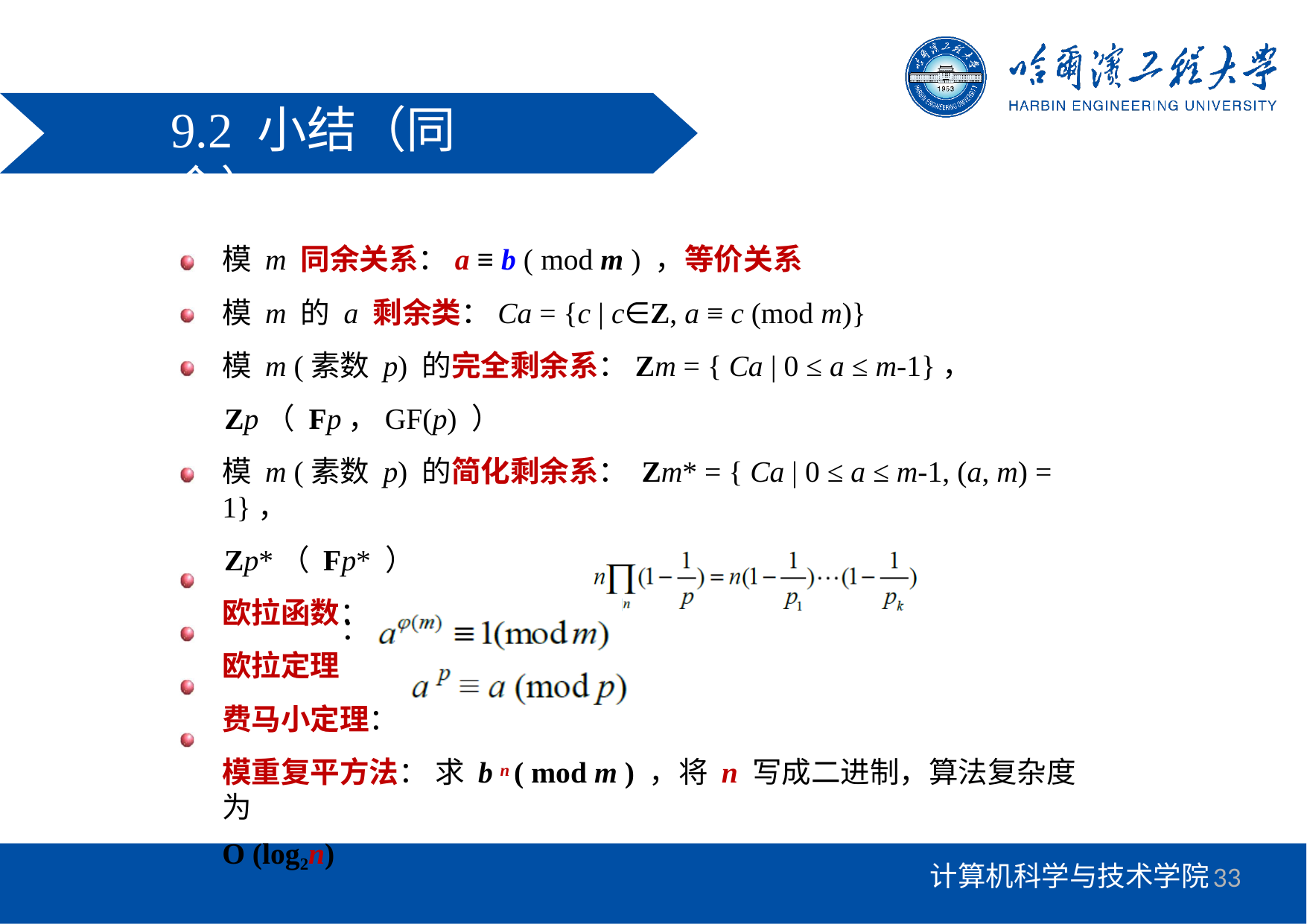

# 9.2 小结（同余）
模 m 同余关系：a ≡ b ( mod m ) ，等价关系
模 m 的 a 剩余类：Ca = {c | c∈Z, a ≡ c (mod m)}
模 m (素数 p) 的完全剩余系：Zm = { Ca | 0 ≤ a ≤ m-1}，
Zp（ Fp，GF(p) ）
模 m (素数 p) 的简化剩余系： Zm* = { Ca | 0 ≤ a ≤ m-1, (a, m) = 1}，
Zp*（ Fp* ）
欧拉函数： φ (m) = | Zm* | =
欧拉定理
费马小定理：
模重复平方法：求 b n ( mod m ) ，将 n 写成二进制，算法复杂度为
O (log2n)

：

33